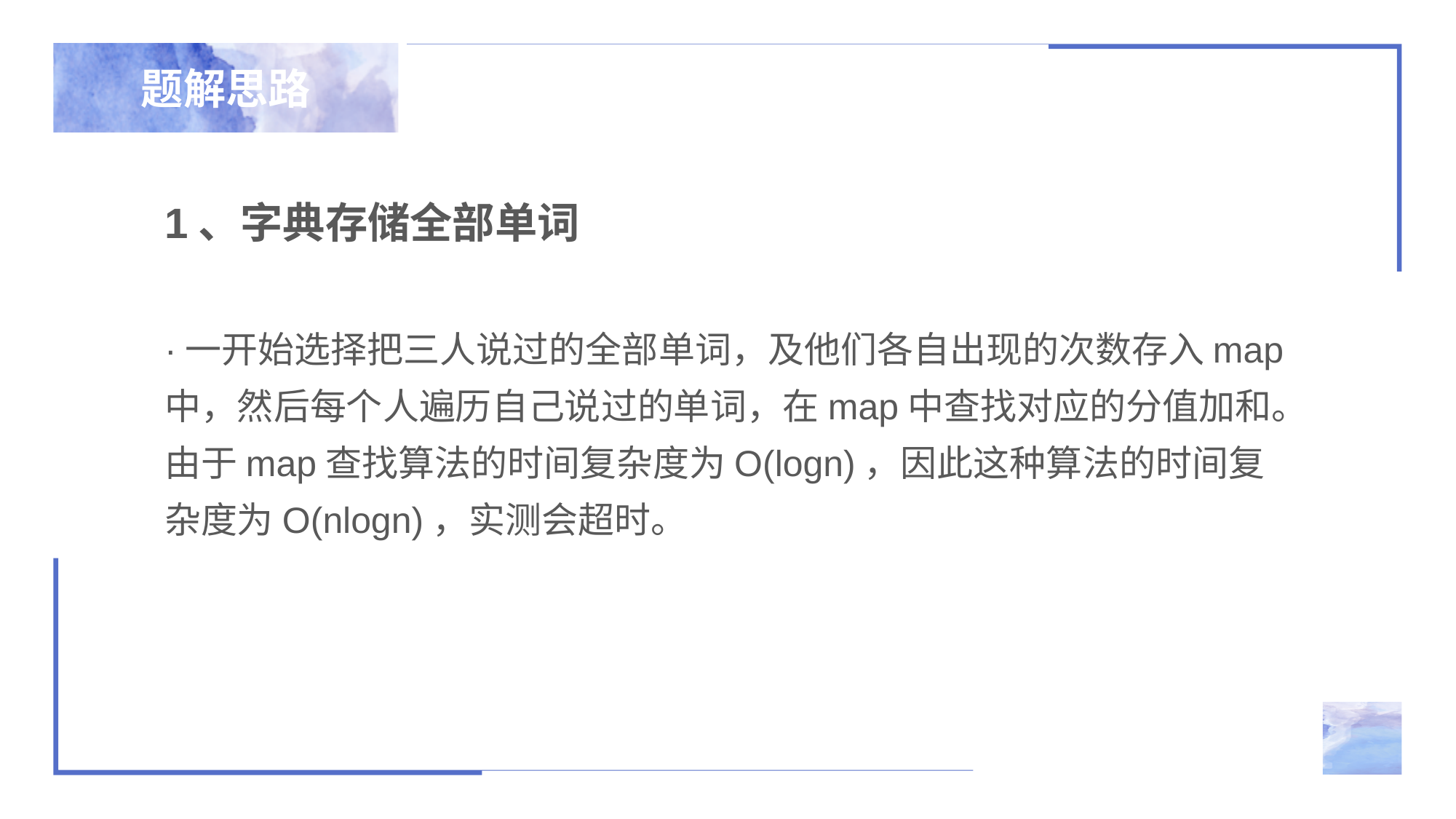

题解思路

1、字典存储全部单词

·一开始选择把三人说过的全部单词，及他们各自出现的次数存入map中，然后每个人遍历自己说过的单词，在map中查找对应的分值加和。由于map查找算法的时间复杂度为O(logn)，因此这种算法的时间复杂度为O(nlogn)，实测会超时。